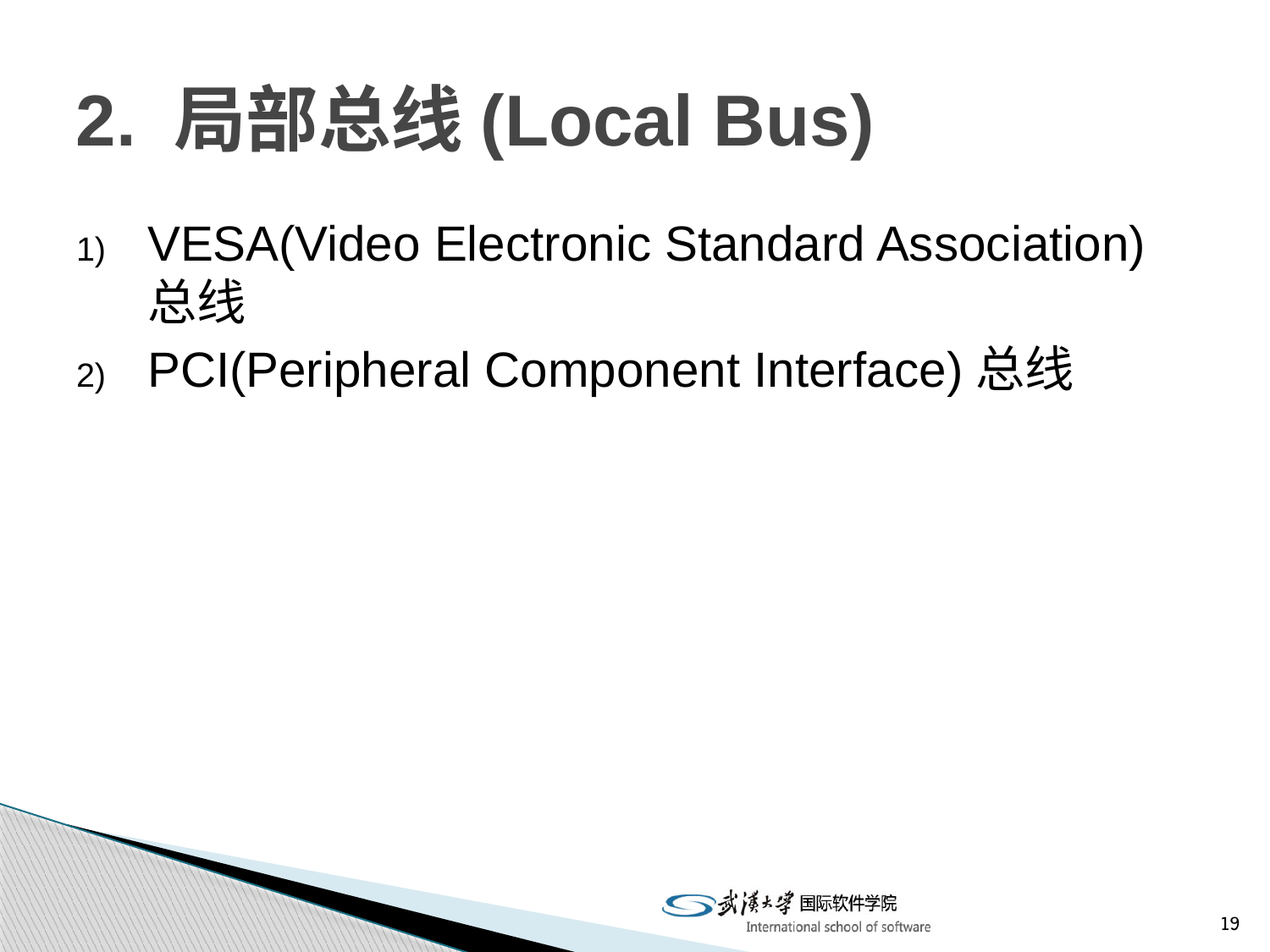

# 2. 局部总线(Local Bus)
VESA(Video Electronic Standard Association)总线
PCI(Peripheral Component Interface)总线

19